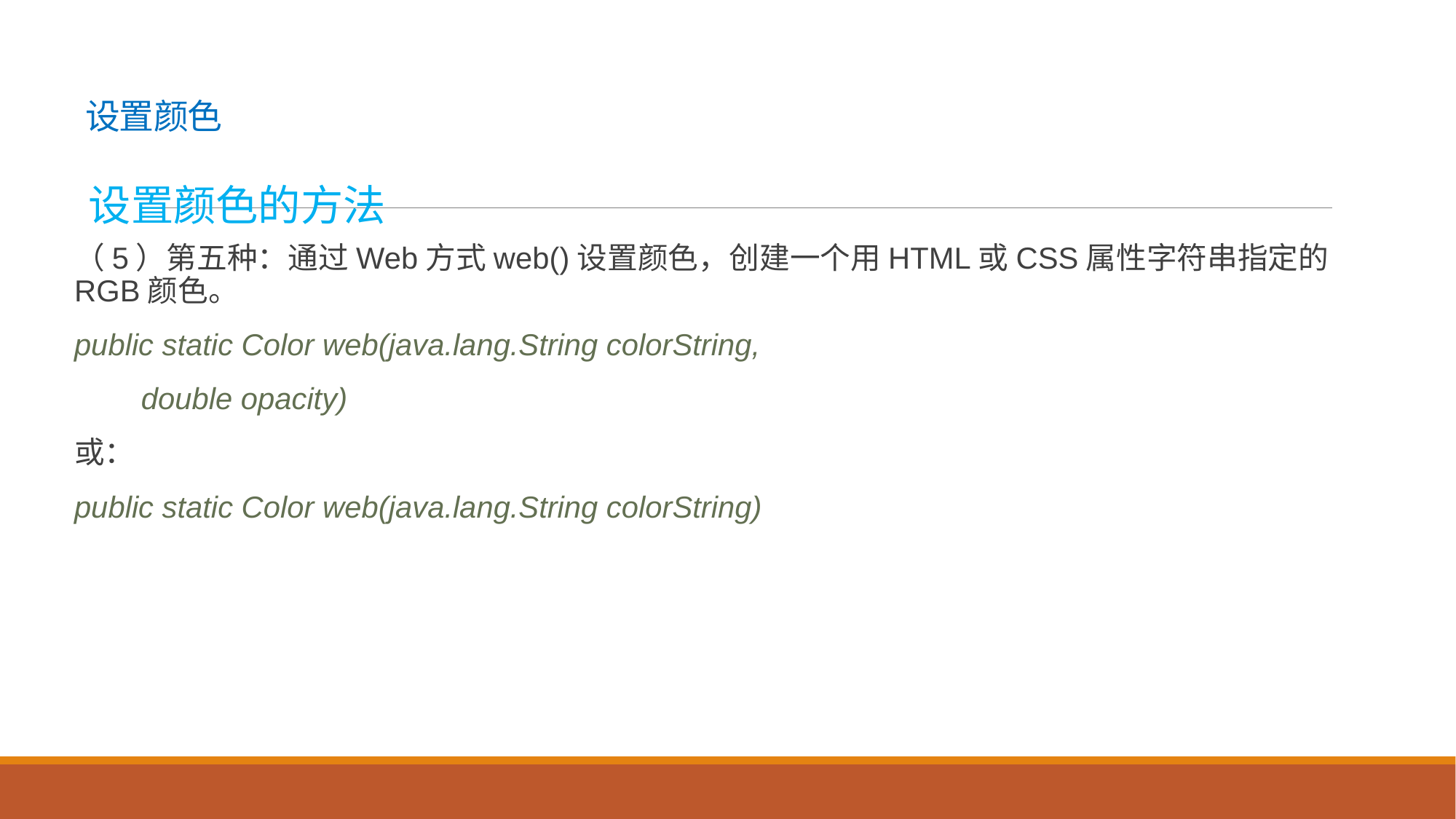

# 设置颜色
设置颜色的方法
（5）第五种：通过Web方式web()设置颜色，创建一个用HTML或CSS属性字符串指定的RGB颜色。
public static Color web(java.lang.String colorString,
        double opacity)
或：
public static Color web(java.lang.String colorString)